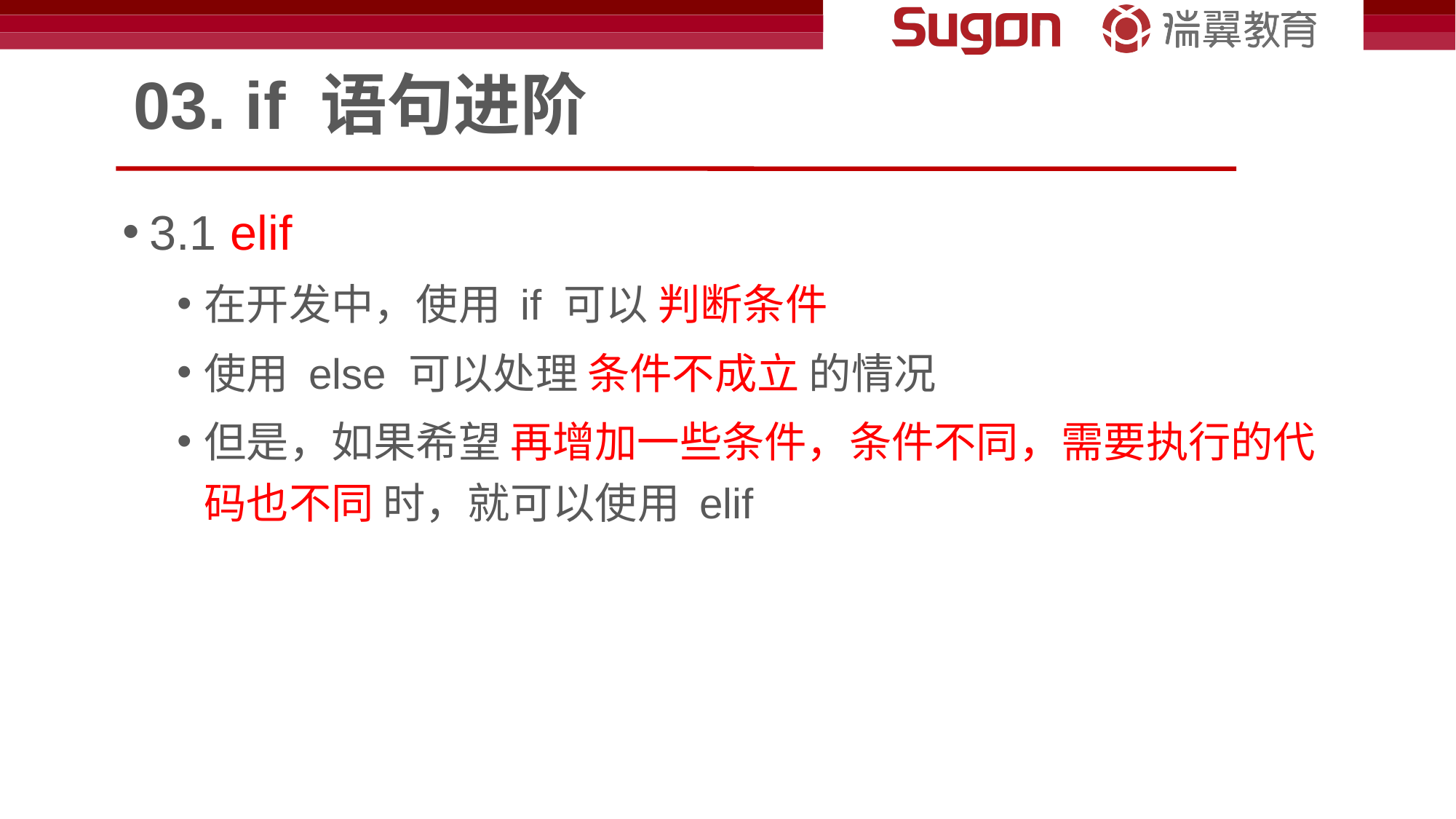

# 03. if 语句进阶
3.1 elif
在开发中，使用 if 可以 判断条件
使用 else 可以处理 条件不成立 的情况
但是，如果希望 再增加一些条件，条件不同，需要执行的代码也不同 时，就可以使用 elif